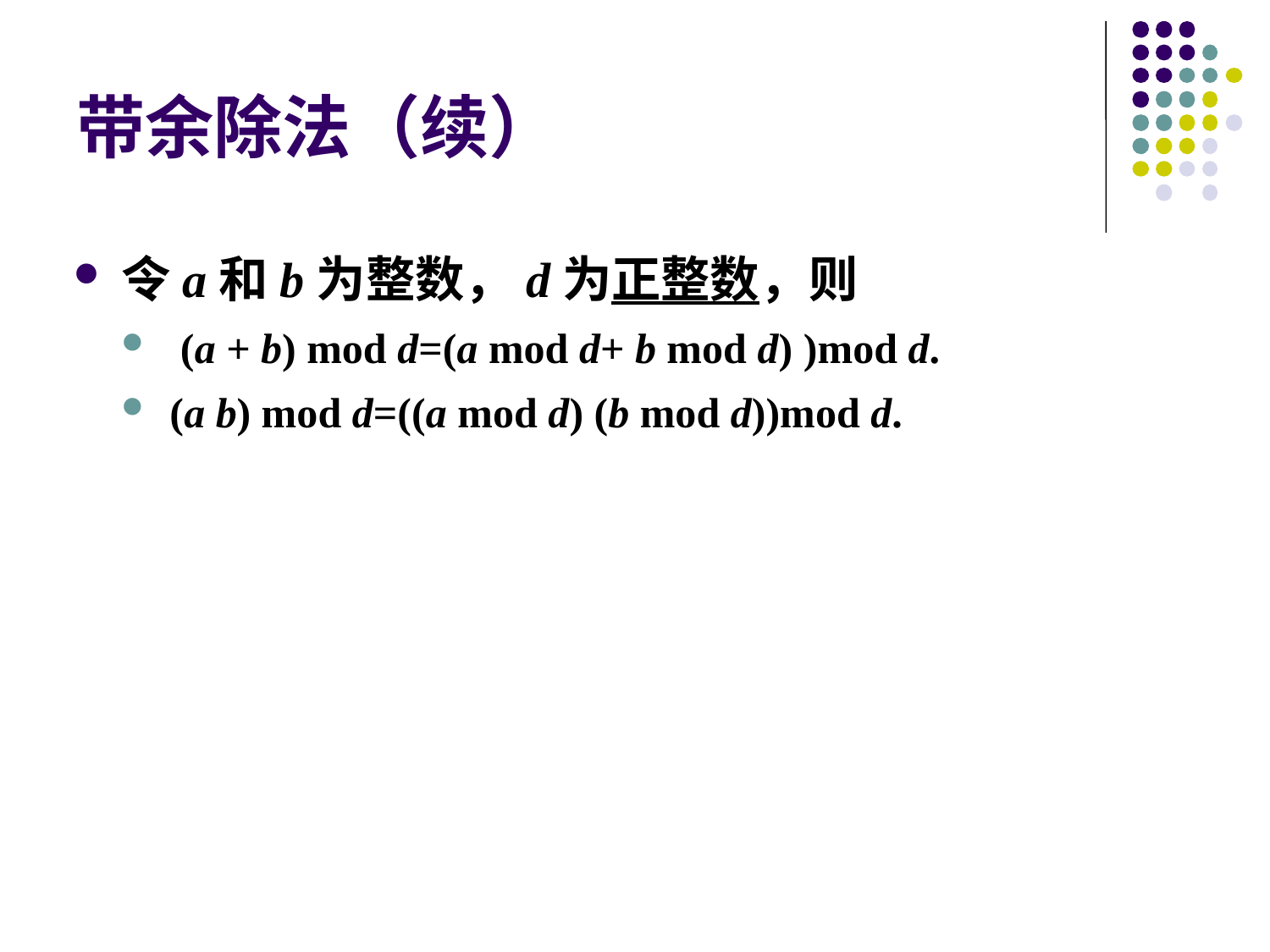

# 带余除法（续）
令a和b为整数，d为正整数，则
 (a + b) mod d=(a mod d+ b mod d) )mod d.
(a b) mod d=((a mod d) (b mod d))mod d.